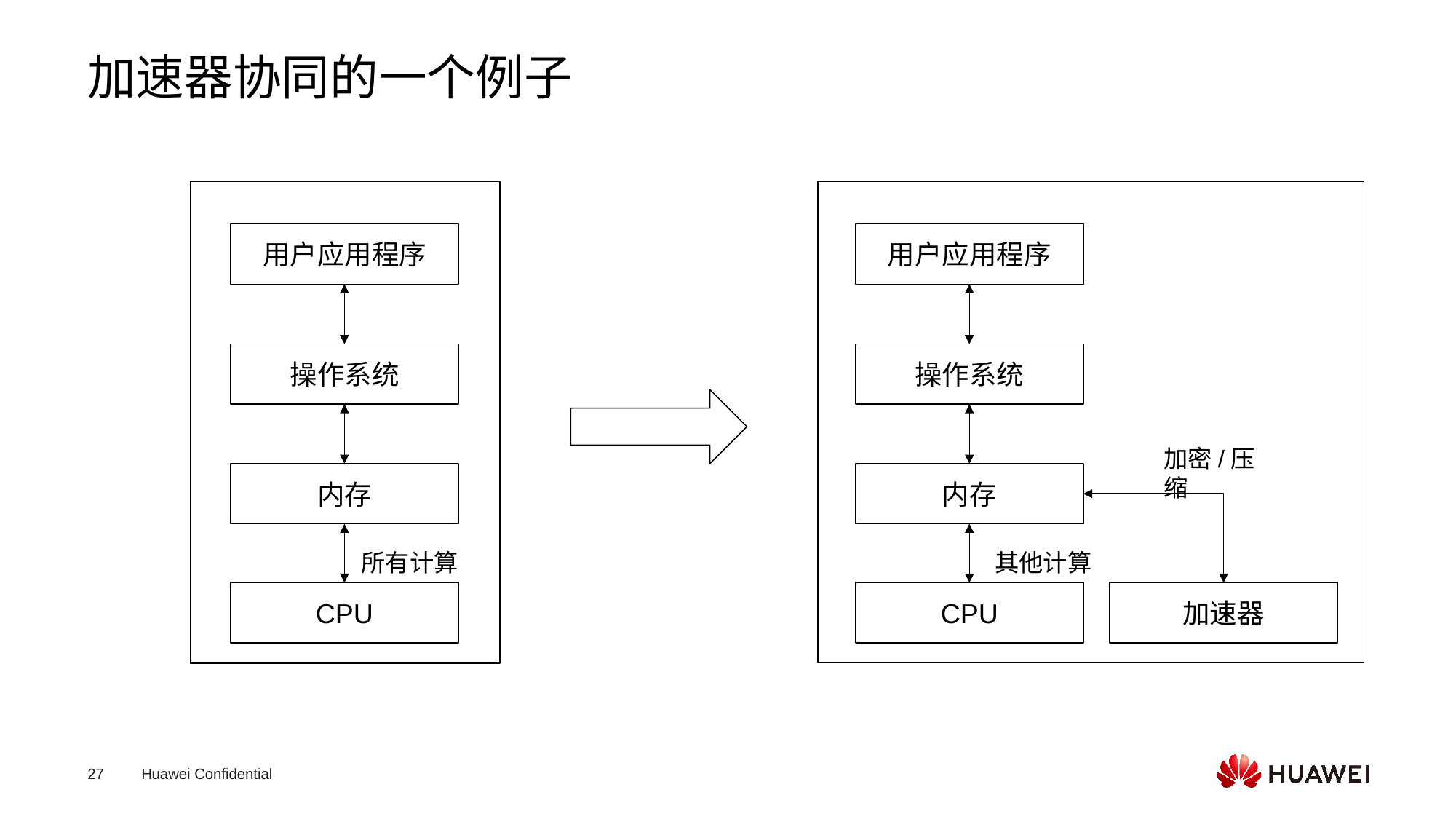

# 加速器协同的一个例子

用户应用程序
用户应用程序
操作系统
操作系统

加密/压缩
内存
内存
所有计算
其他计算
CPU
CPU
加速器